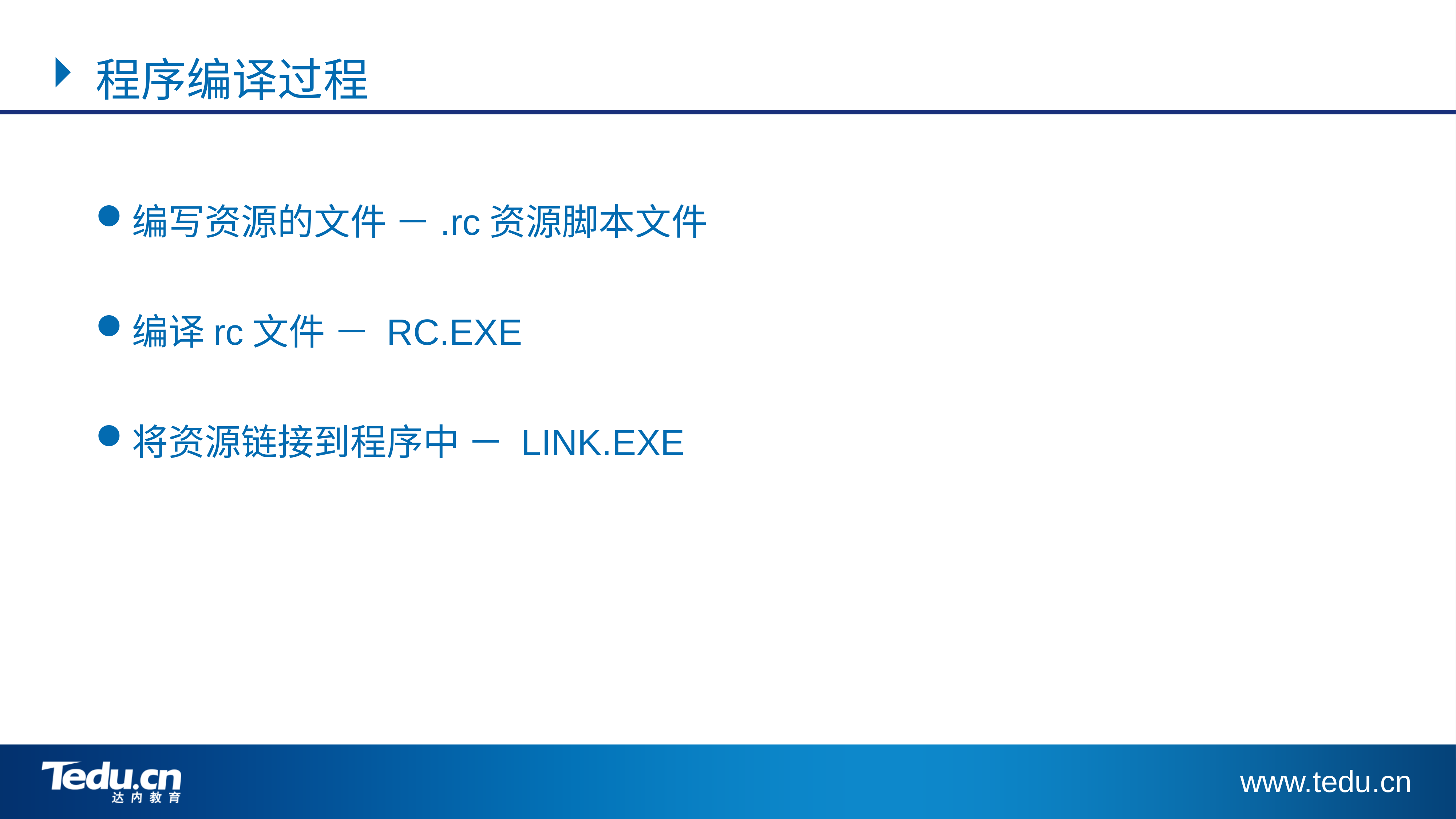

程序编译过程

编写资源的文件 －.rc资源脚本文件

编译rc文件 － RC.EXE

将资源链接到程序中 － LINK.EXE